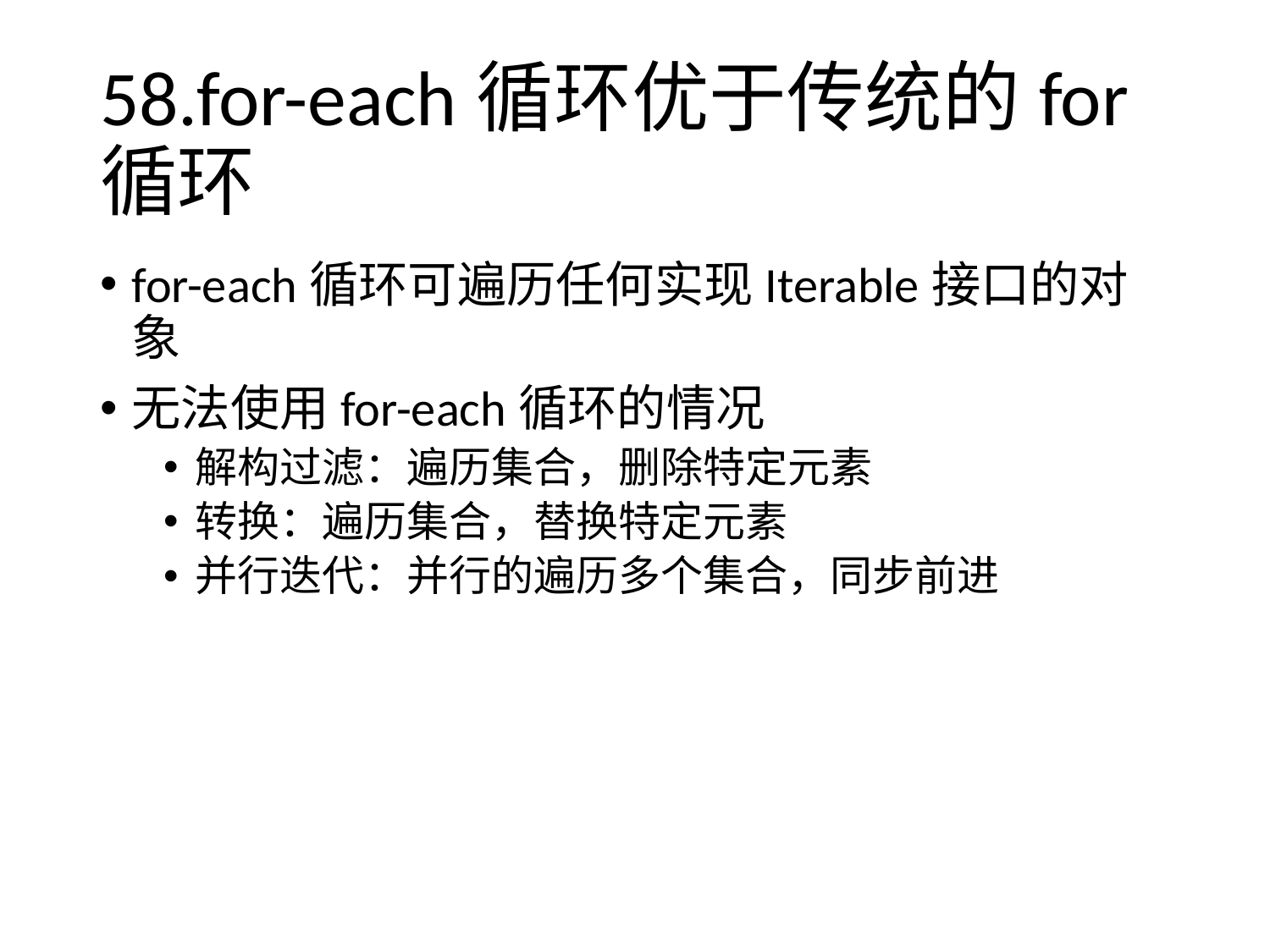

# 58.for-each循环优于传统的for循环
for-each循环可遍历任何实现Iterable接口的对象
无法使用for-each循环的情况
解构过滤：遍历集合，删除特定元素
转换：遍历集合，替换特定元素
并行迭代：并行的遍历多个集合，同步前进